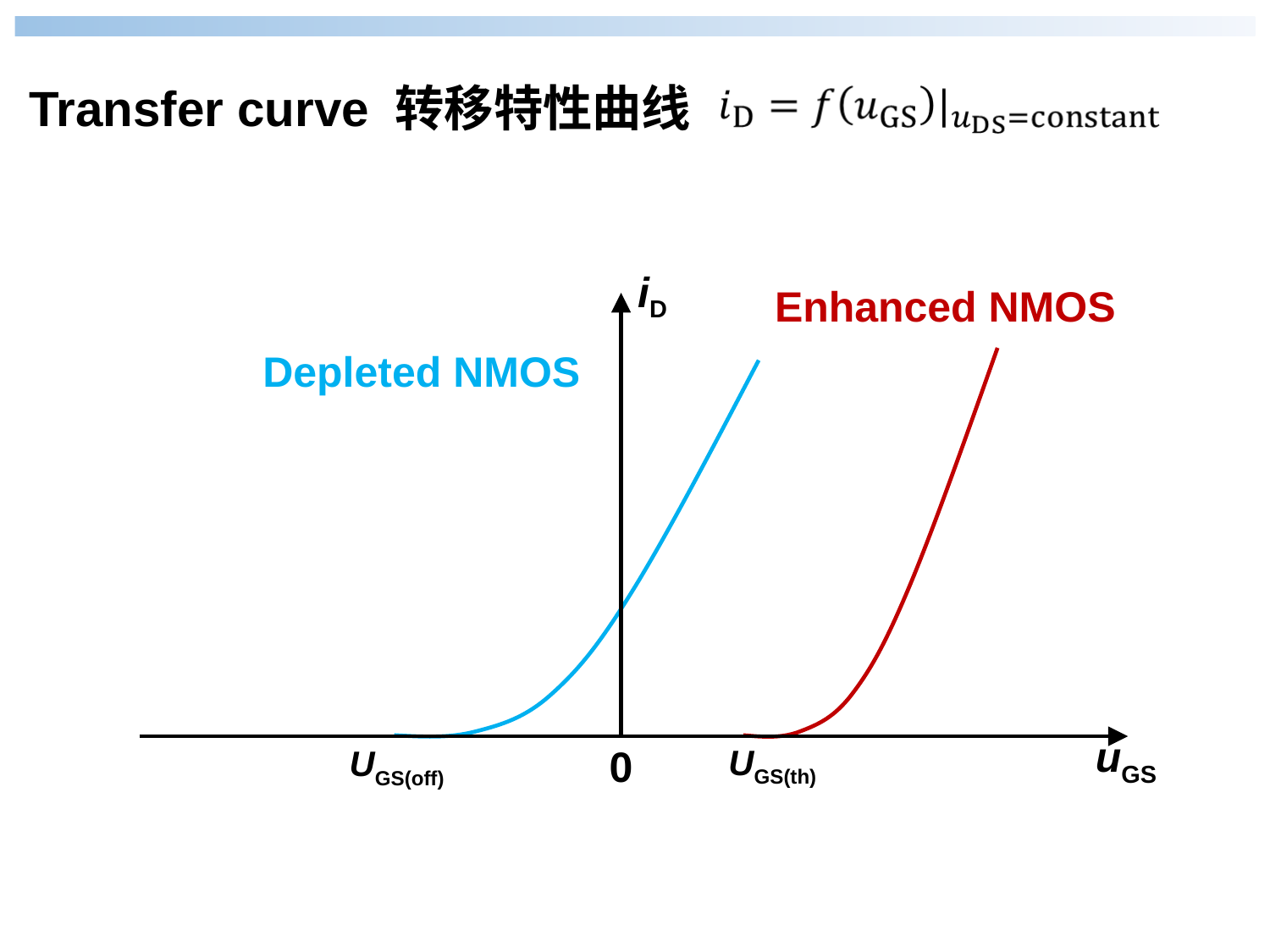

Transfer curve 转移特性曲线

iD
uGS

0

UGS(th)
UGS(off)
Enhanced NMOS
Depleted NMOS